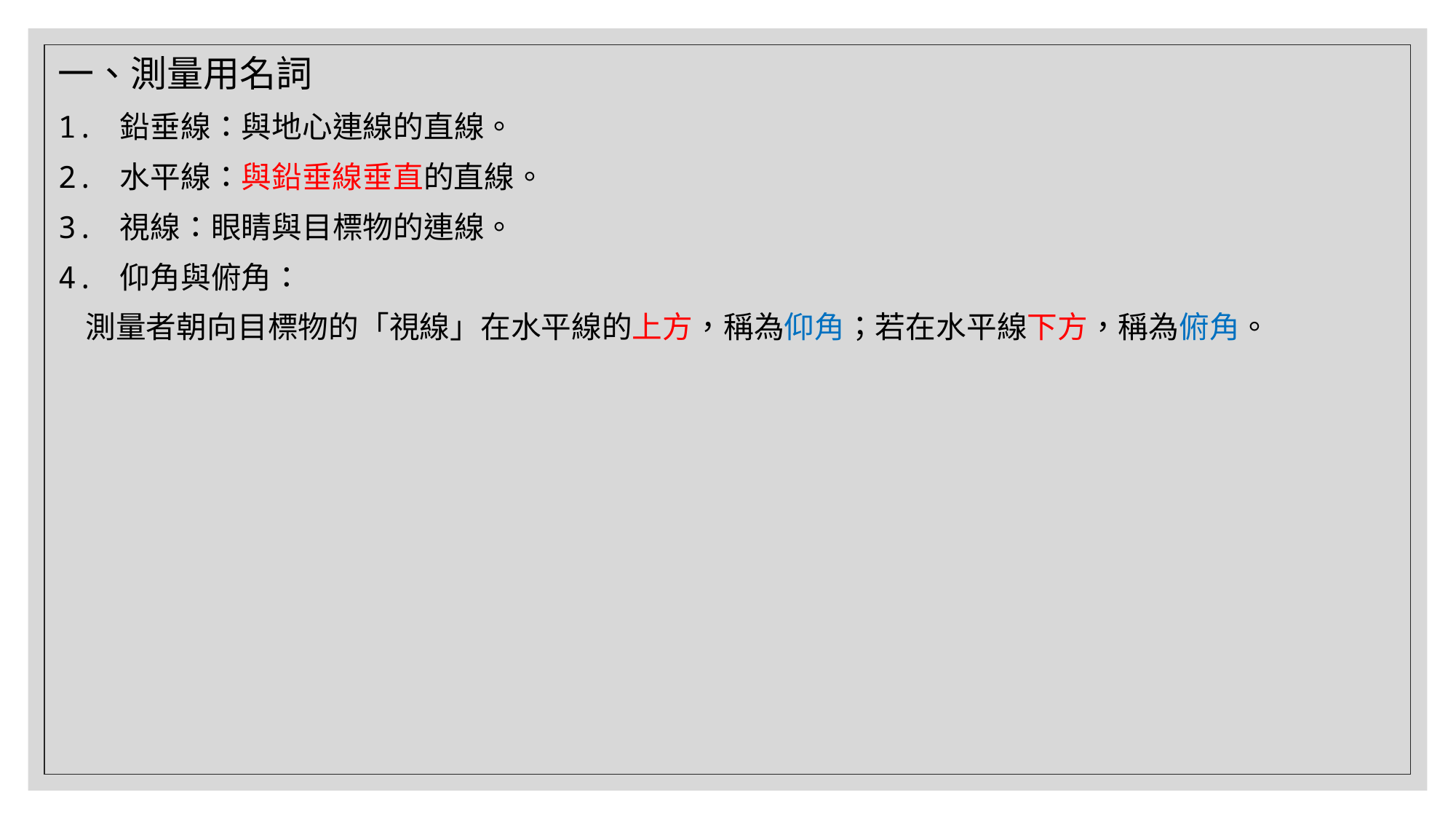

一、測量用名詞
1. 鉛垂線：與地心連線的直線。
2. 水平線：與鉛垂線垂直的直線。
3. 視線：眼睛與目標物的連線。
4. 仰角與俯角：
   測量者朝向目標物的「視線」在水平線的上方，稱為仰角；若在水平線下方，稱為俯角。